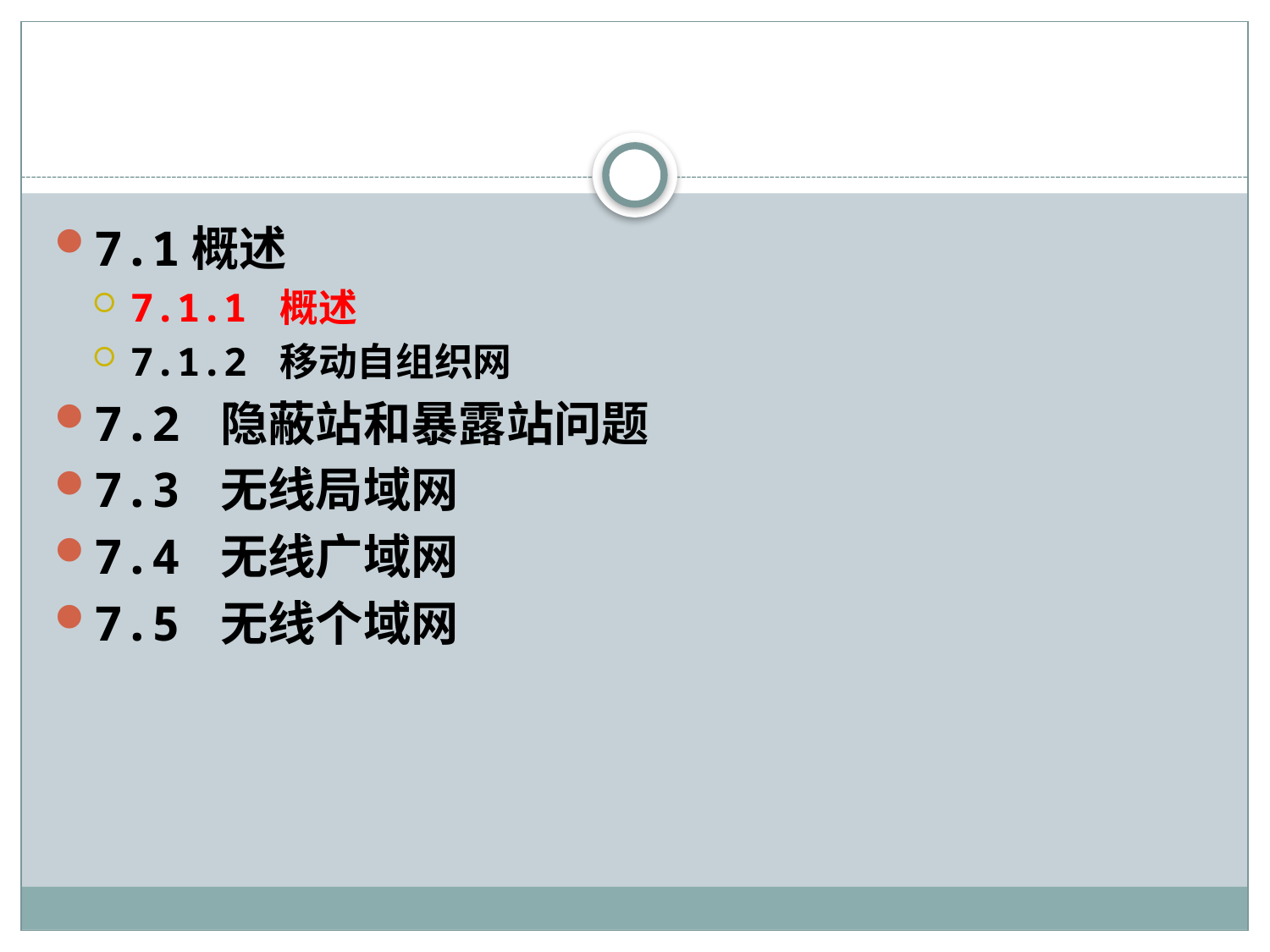

#
7.1概述
7.1.1 概述
7.1.2 移动自组织网
7.2 隐蔽站和暴露站问题
7.3 无线局域网
7.4 无线广域网
7.5 无线个域网